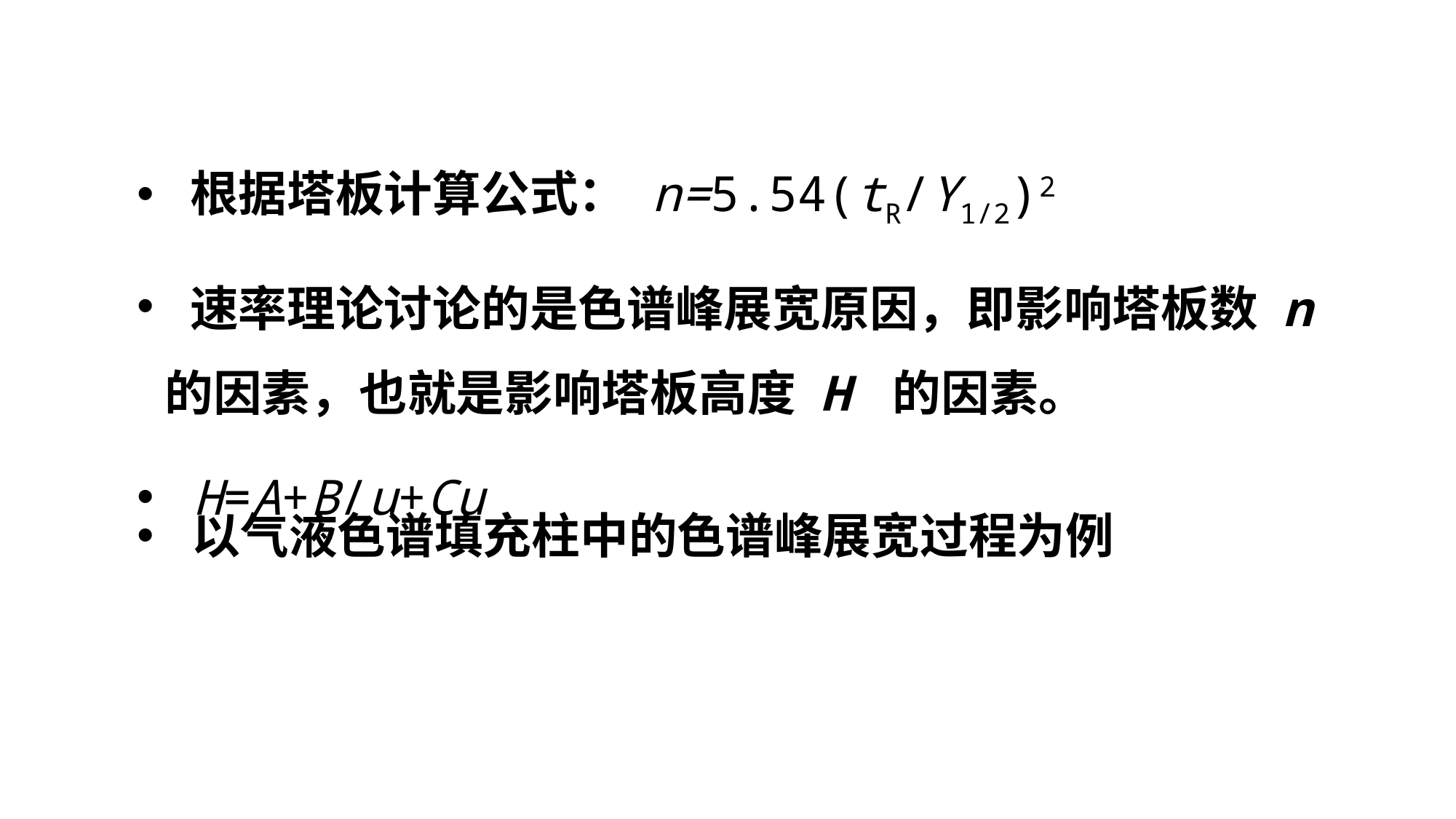

根据塔板计算公式： n=5.54(tR/Y1/2)2
 速率理论讨论的是色谱峰展宽原因，即影响塔板数 n 的因素，也就是影响塔板高度 H 的因素。
 H=A+B/u+Cu
以气液色谱填充柱中的色谱峰展宽过程为例